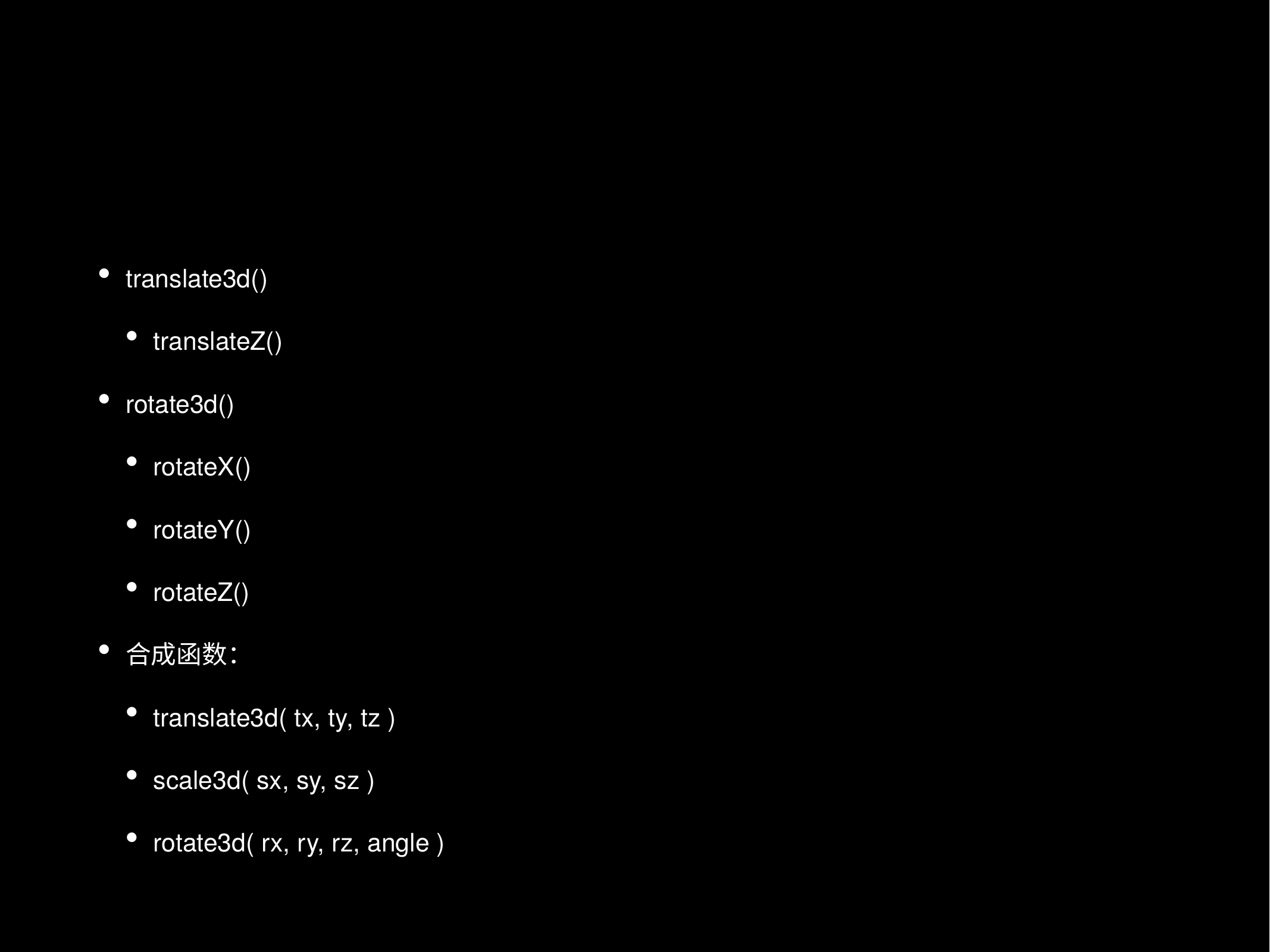

translate3d()
translateZ()
rotate3d()
rotateX()
rotateY()
rotateZ()
合成函数：
translate3d( tx, ty, tz )
scale3d( sx, sy, sz )
rotate3d( rx, ry, rz, angle )